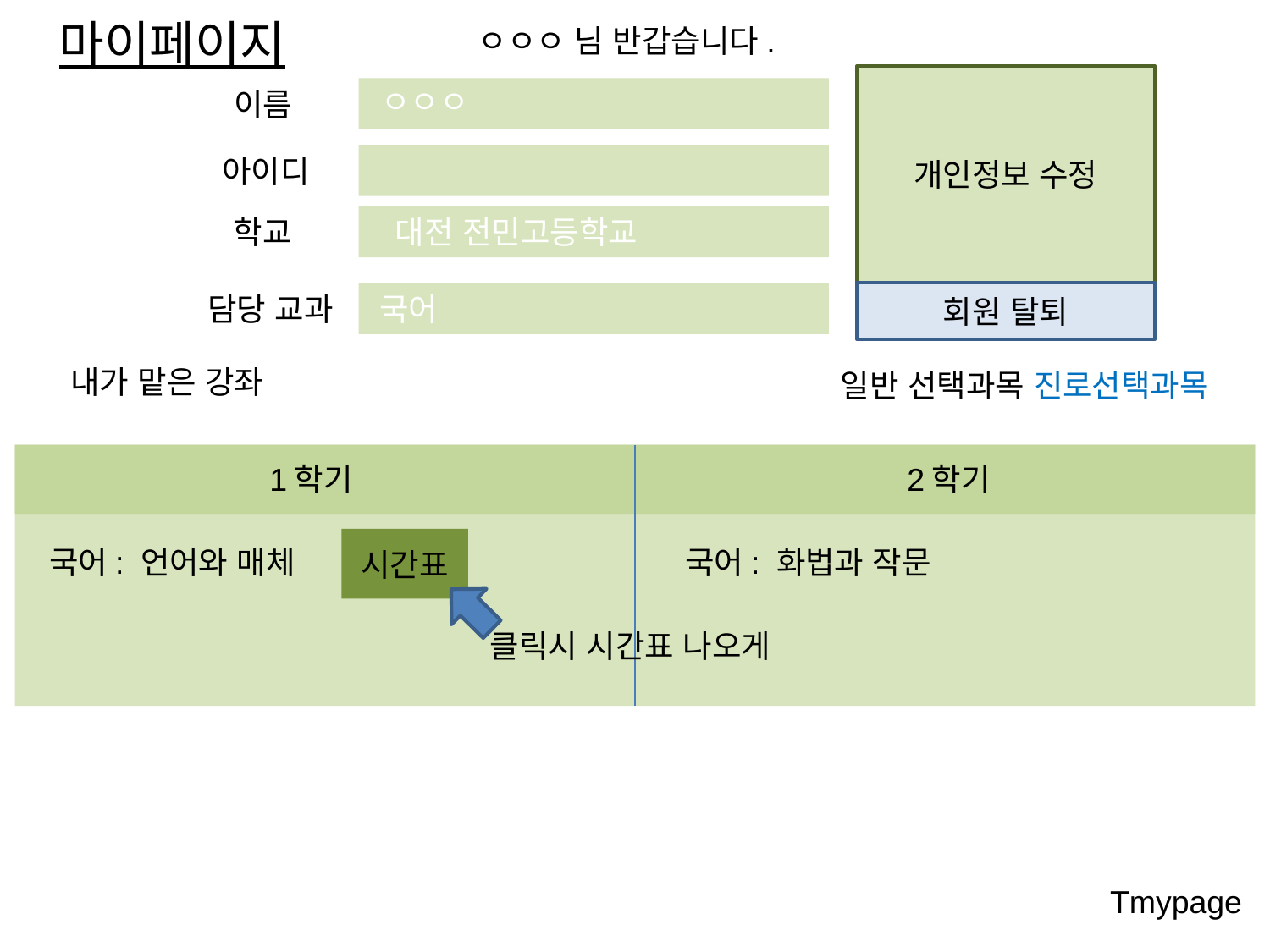

마이페이지
ㅇㅇㅇ 님 반갑습니다.

ㅇㅇㅇ
이름

아이디

개인정보 수정
 학교

대전 전민고등학교
 담당 교과

국어

회원 탈퇴
내가 맡은 강좌
2학년
3학년
일반 선택과목 진로선택과목

1학기
2학기
시간표
국어: 언어와 매체
국어: 화법과 작문

클릭시 시간표 나오게

Tmypage